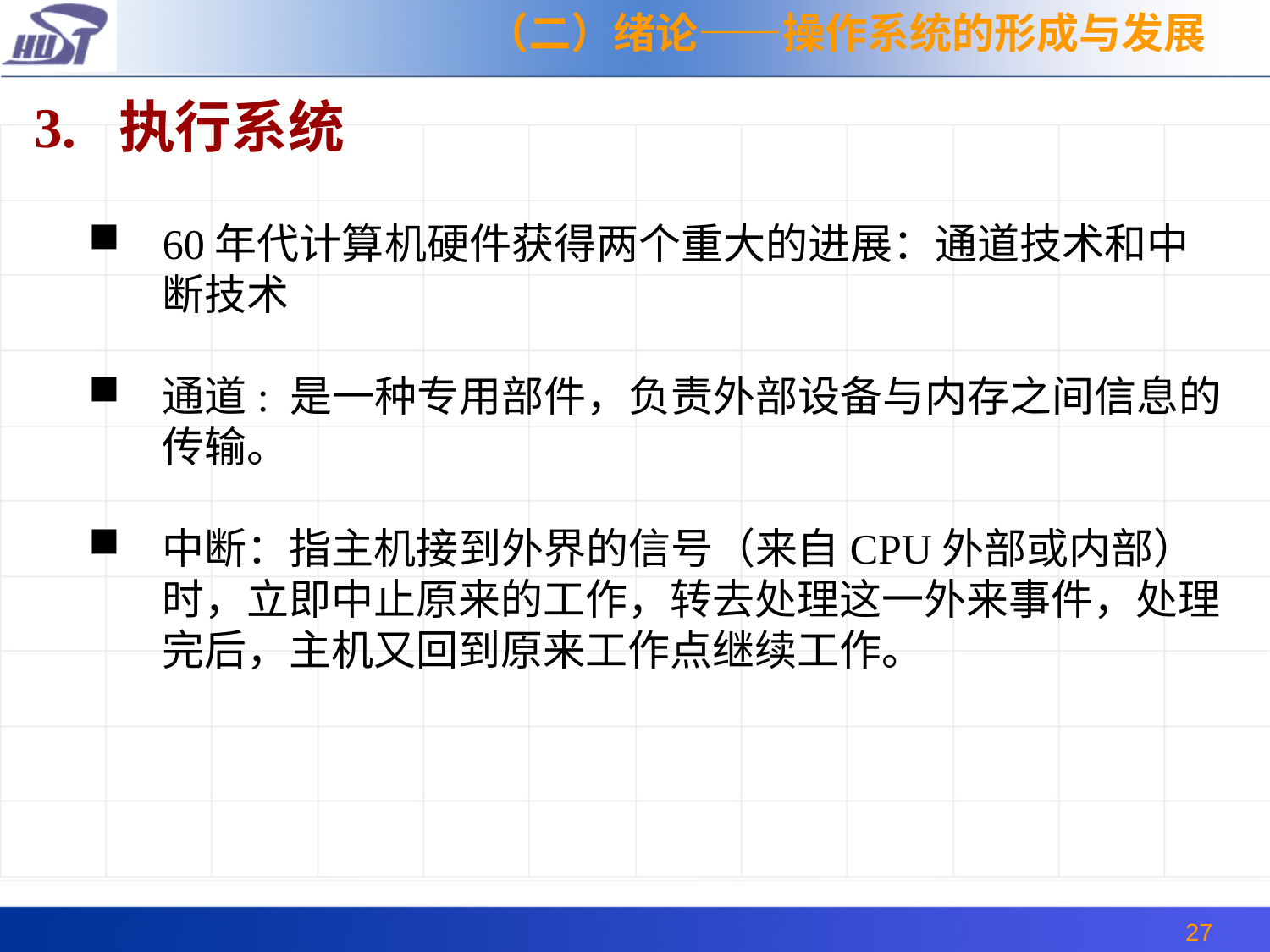

（二）绪论——操作系统的形成与发展
3.  执行系统
60年代计算机硬件获得两个重大的进展：通道技术和中断技术

通道: 是一种专用部件，负责外部设备与内存之间信息的传输。

中断：指主机接到外界的信号（来自CPU外部或内部）时，立即中止原来的工作，转去处理这一外来事件，处理完后，主机又回到原来工作点继续工作。
27